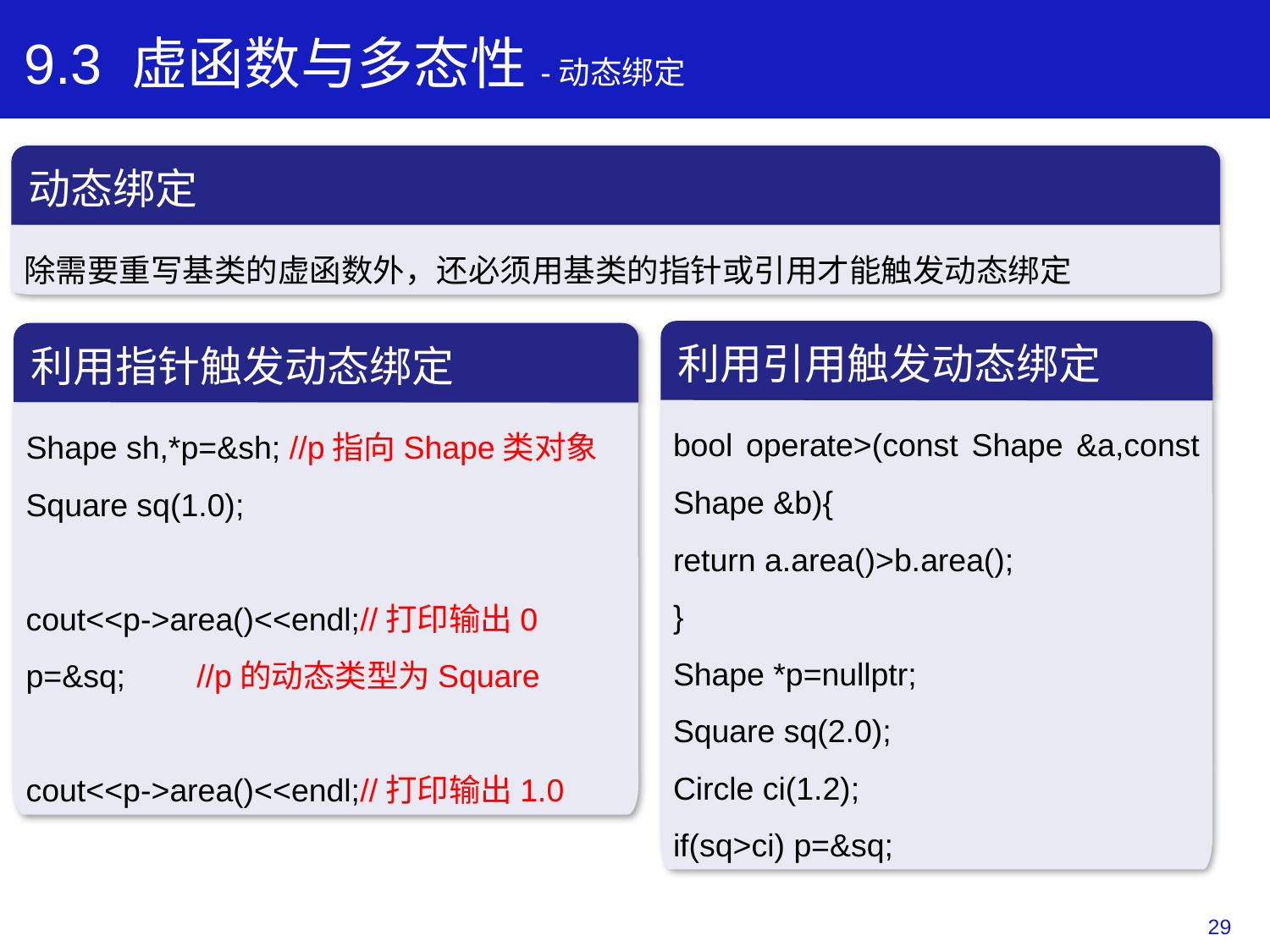

9.3 虚函数与多态性-动态绑定
动态绑定
除需要重写基类的虚函数外，还必须用基类的指针或引用才能触发动态绑定
利用引用触发动态绑定
bool operate>(const Shape &a,const Shape &b){
return a.area()>b.area();
}
Shape *p=nullptr;
Square sq(2.0);
Circle ci(1.2);
if(sq>ci) p=&sq;
利用指针触发动态绑定
Shape sh,*p=&sh; //p指向Shape类对象
Square sq(1.0);

cout<<p->area()<<endl;//打印输出0
p=&sq;        //p的动态类型为Square

cout<<p->area()<<endl;//打印输出1.0
29